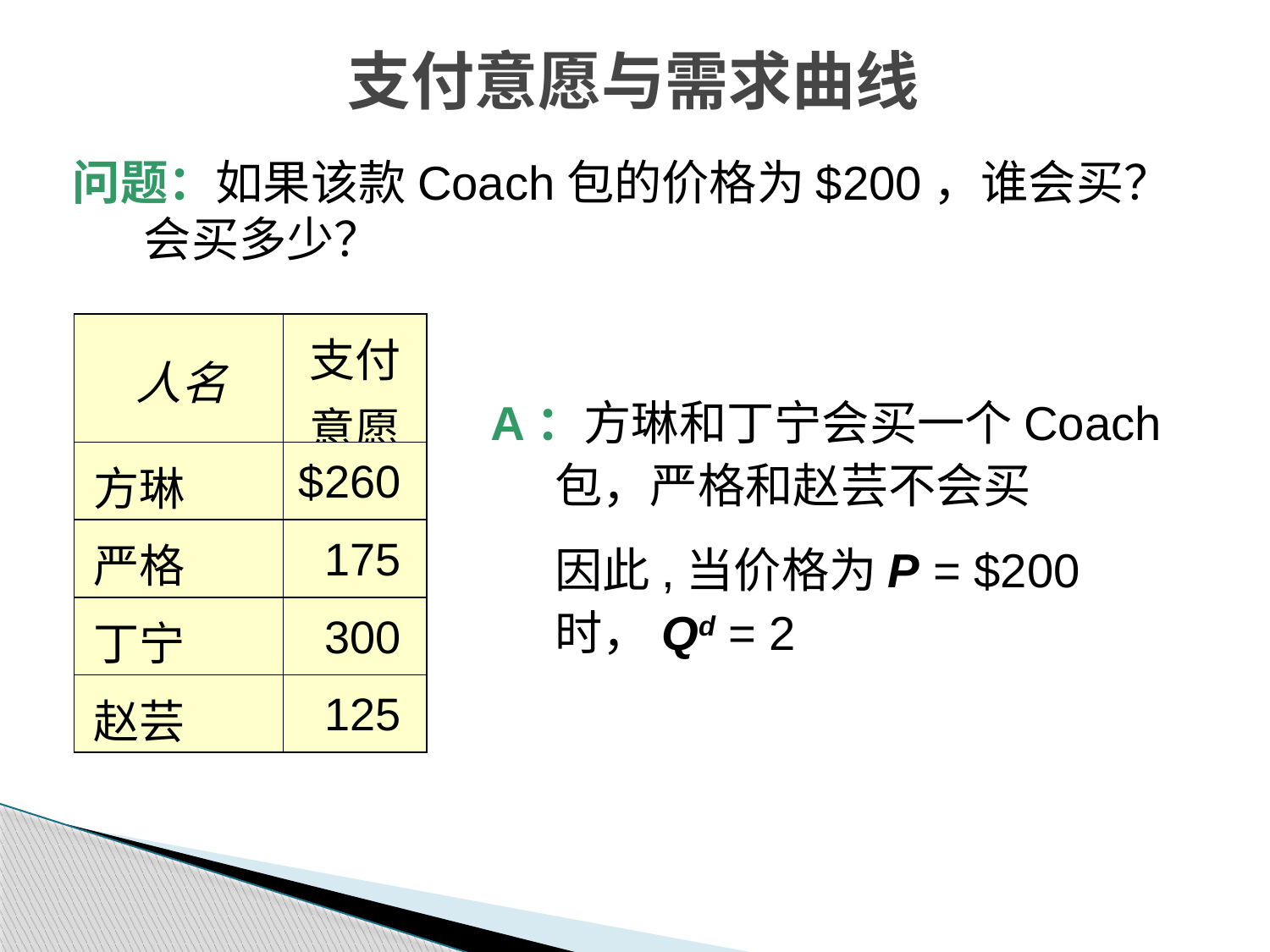

支付意愿与需求曲线
问题：如果该款Coach包的价格为$200，谁会买？会买多少？
| 人名 | 支付意愿 |
| --- | --- |
| 方琳 | $260 |
| 严格 | 175 |
| 丁宁 | 300 |
| 赵芸 | 125 |
A：方琳和丁宁会买一个Coach包，严格和赵芸不会买
	因此,当价格为P = $200时，Qd = 2